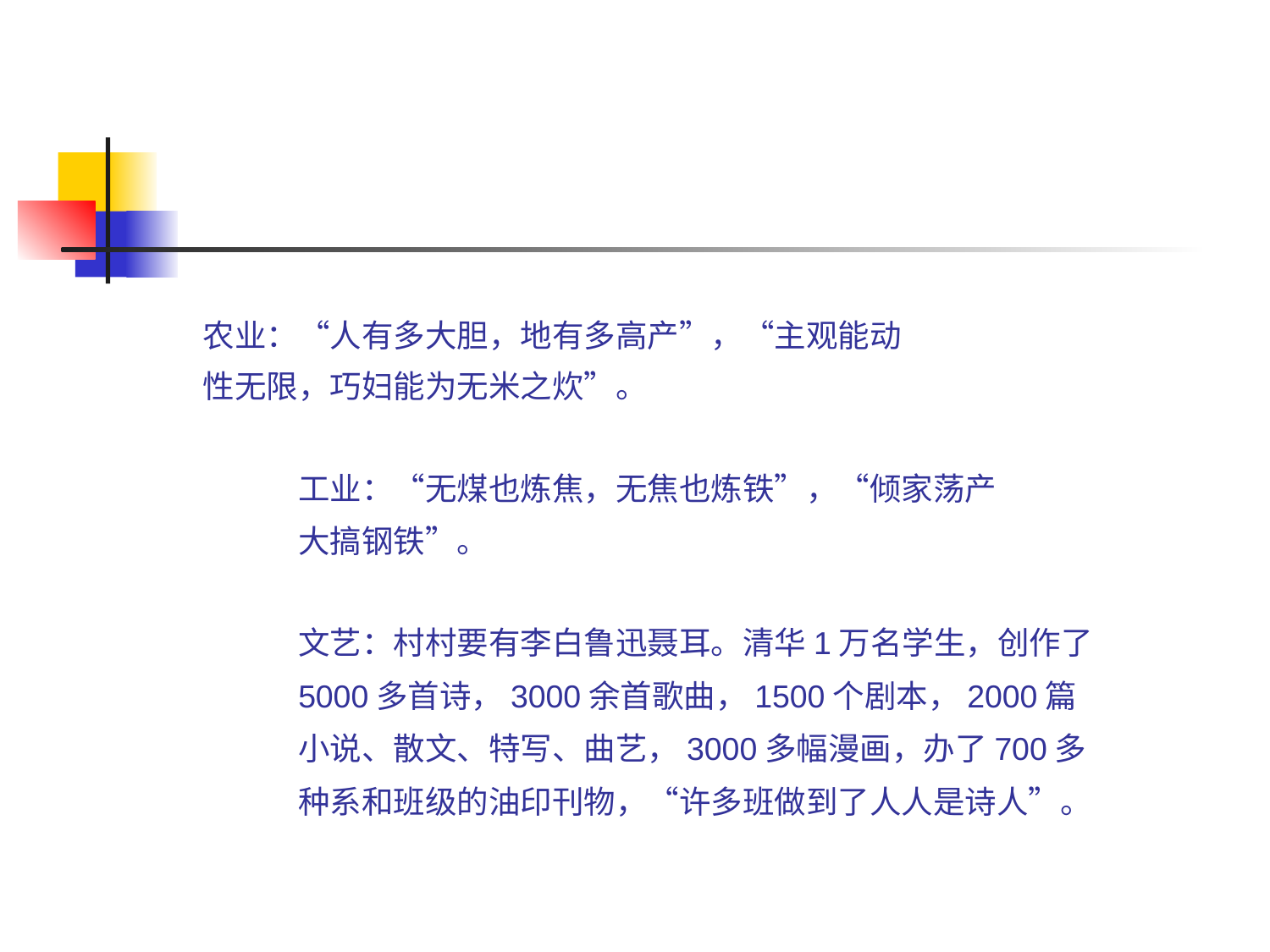

农业：“人有多大胆，地有多高产”，“主观能动性无限，巧妇能为无米之炊”。
工业：“无煤也炼焦，无焦也炼铁”，“倾家荡产大搞钢铁”。
文艺：村村要有李白鲁迅聂耳。清华1万名学生，创作了5000多首诗，3000余首歌曲，1500个剧本，2000篇小说、散文、特写、曲艺，3000多幅漫画，办了700多种系和班级的油印刊物，“许多班做到了人人是诗人”。